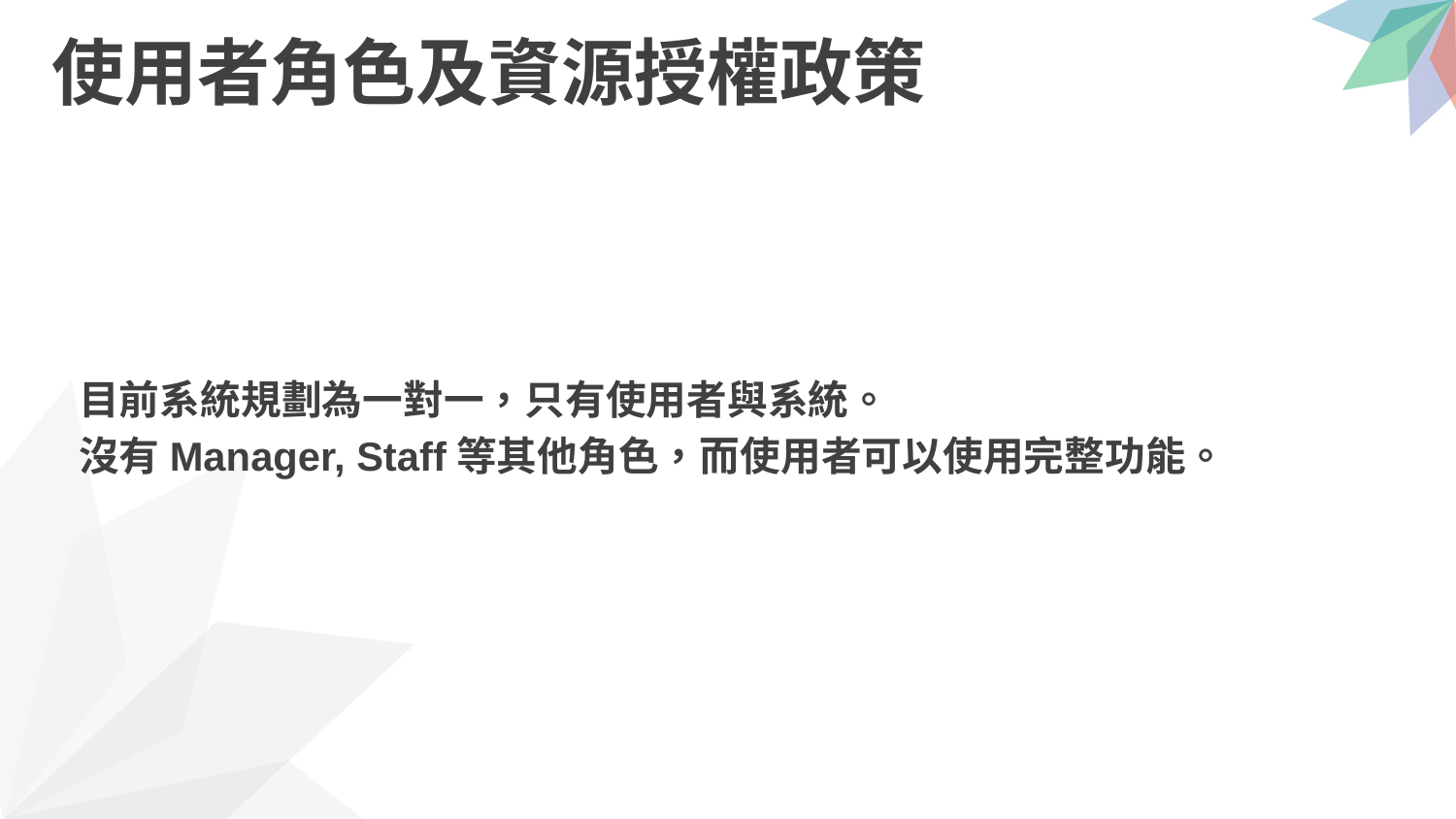

# 使用者角色及資源授權政策

目前系統規劃為一對一，只有使用者與系統。
沒有Manager, Staff等其他角色，而使用者可以使用完整功能。